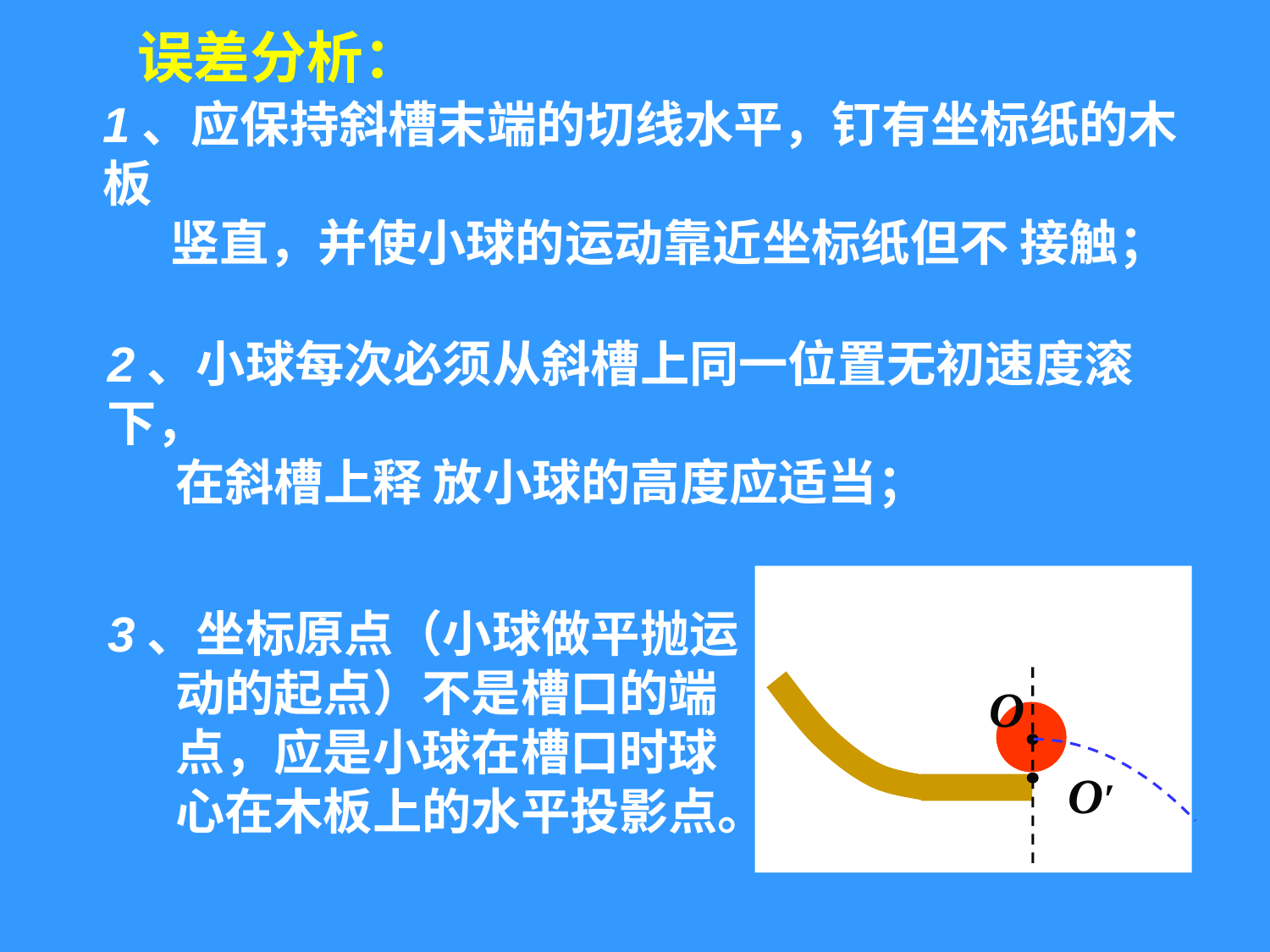

误差分析：
1、应保持斜槽末端的切线水平，钉有坐标纸的木板
     竖直，并使小球的运动靠近坐标纸但不 接触；
2、小球每次必须从斜槽上同一位置无初速度滚下，
     在斜槽上释 放小球的高度应适当；

O

O′
3、坐标原点（小球做平抛运
     动的起点）不是槽口的端
     点，应是小球在槽口时球
     心在木板上的水平投影点。